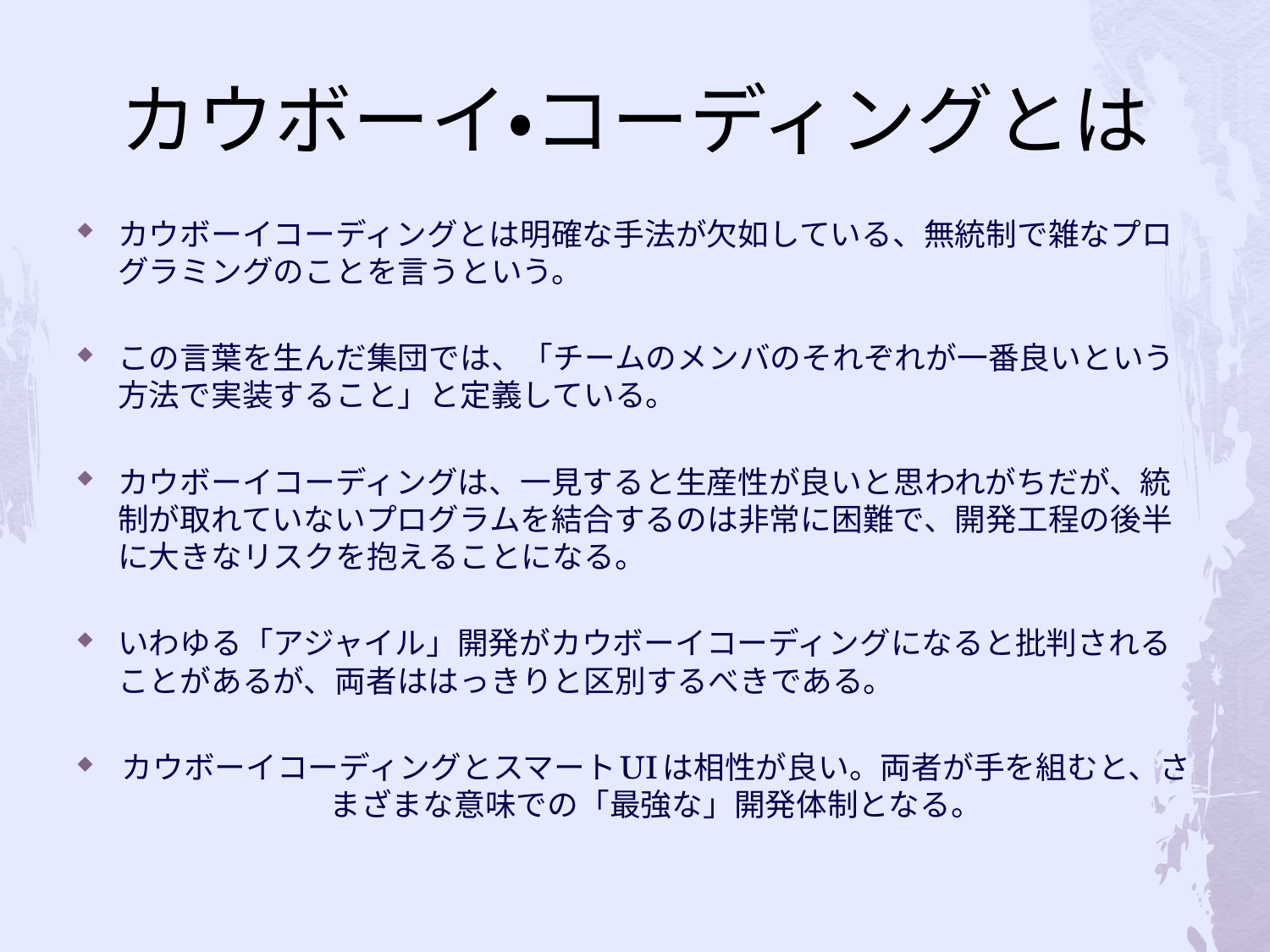

# カウボーイ・コーディングとは
カウボーイコーディングとは明確な手法が欠如している、無統制で雑なプログラミングのことを言うという。

この言葉を生んだ集団では、「チームのメンバのそれぞれが一番良いという方法で実装すること」と定義している。

カウボーイコーディングは、一見すると生産性が良いと思われがちだが、統制が取れていないプログラムを結合するのは非常に困難で、開発工程の後半に大きなリスクを抱えることになる。

いわゆる「アジャイル」開発がカウボーイコーディングになると批判されることがあるが、両者ははっきりと区別するべきである。

カウボーイコーディングとスマートUIは相性が良い。両者が手を組むと、さまざまな意味での「最強な」開発体制となる。